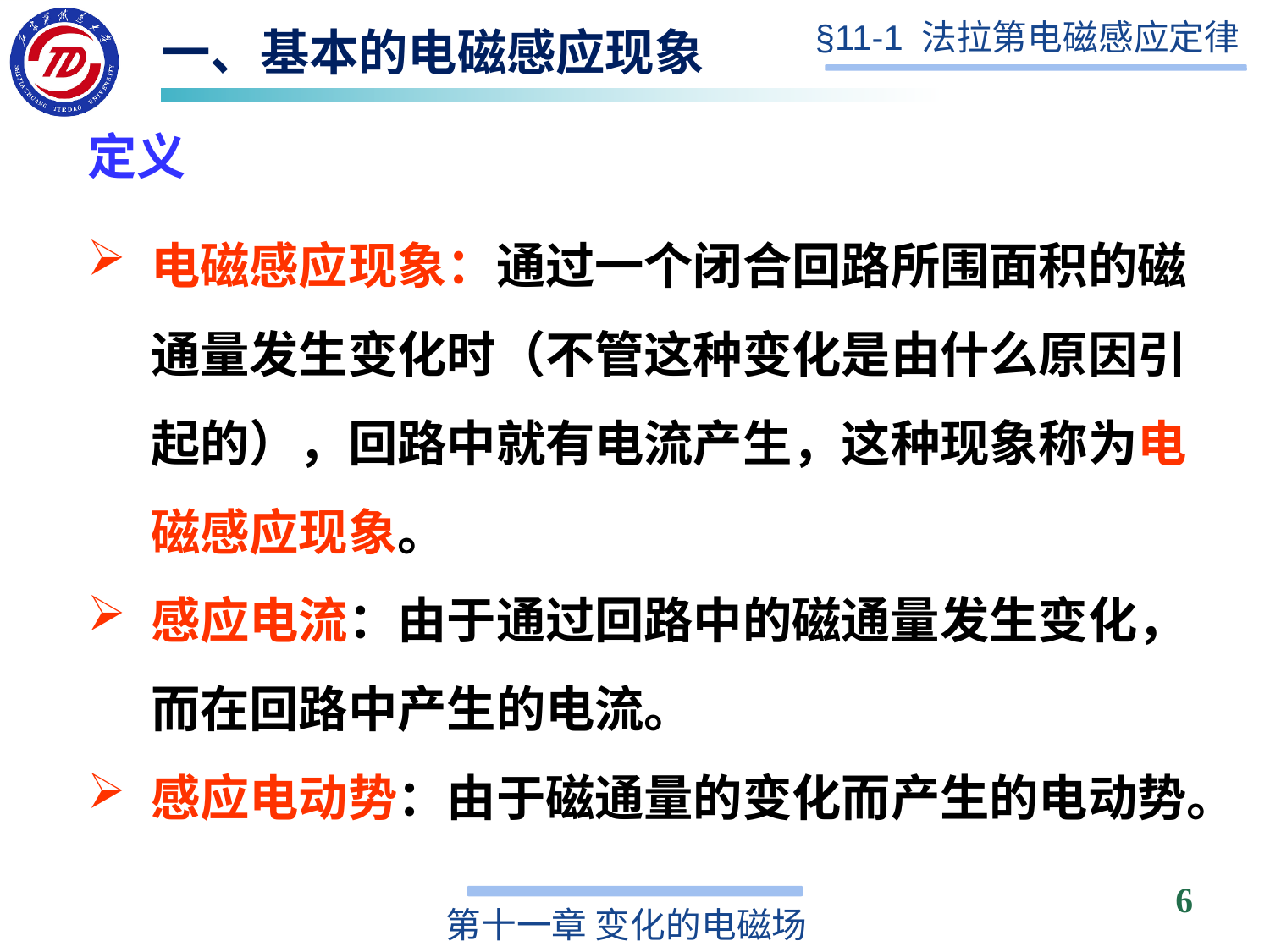

一、基本的电磁感应现象

定义
电磁感应现象：通过一个闭合回路所围面积的磁通量发生变化时（不管这种变化是由什么原因引起的），回路中就有电流产生，这种现象称为电磁感应现象。
感应电流：由于通过回路中的磁通量发生变化，而在回路中产生的电流。
感应电动势：由于磁通量的变化而产生的电动势。
6